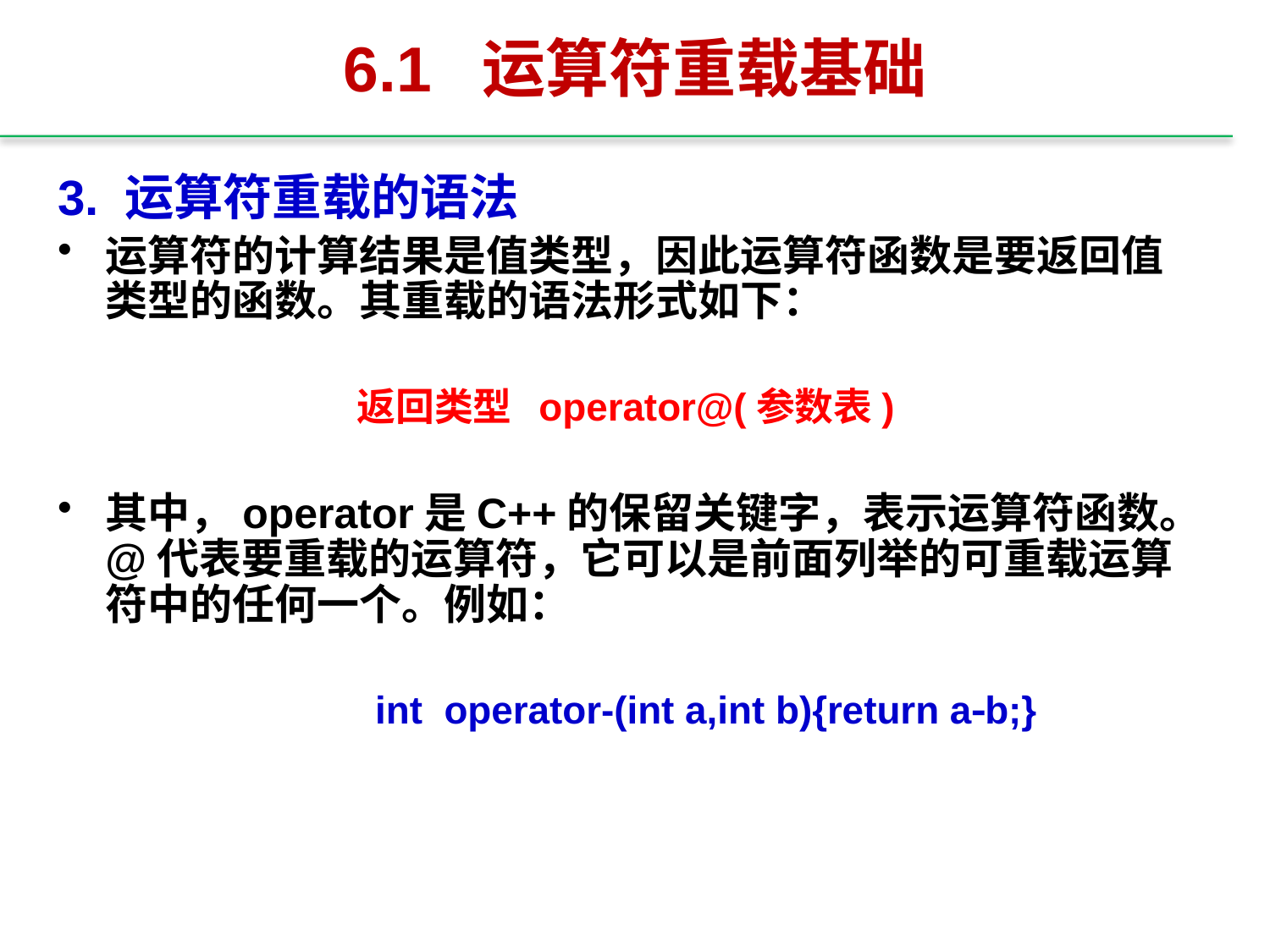

# 6.1  运算符重载基础
3. 运算符重载的语法
运算符的计算结果是值类型，因此运算符函数是要返回值类型的函数。其重载的语法形式如下：

返回类型  operator@(参数表)

其中，operator是C++的保留关键字，表示运算符函数。@代表要重载的运算符，它可以是前面列举的可重载运算符中的任何一个。例如：

		int  operator-(int a,int b){return a−b;}